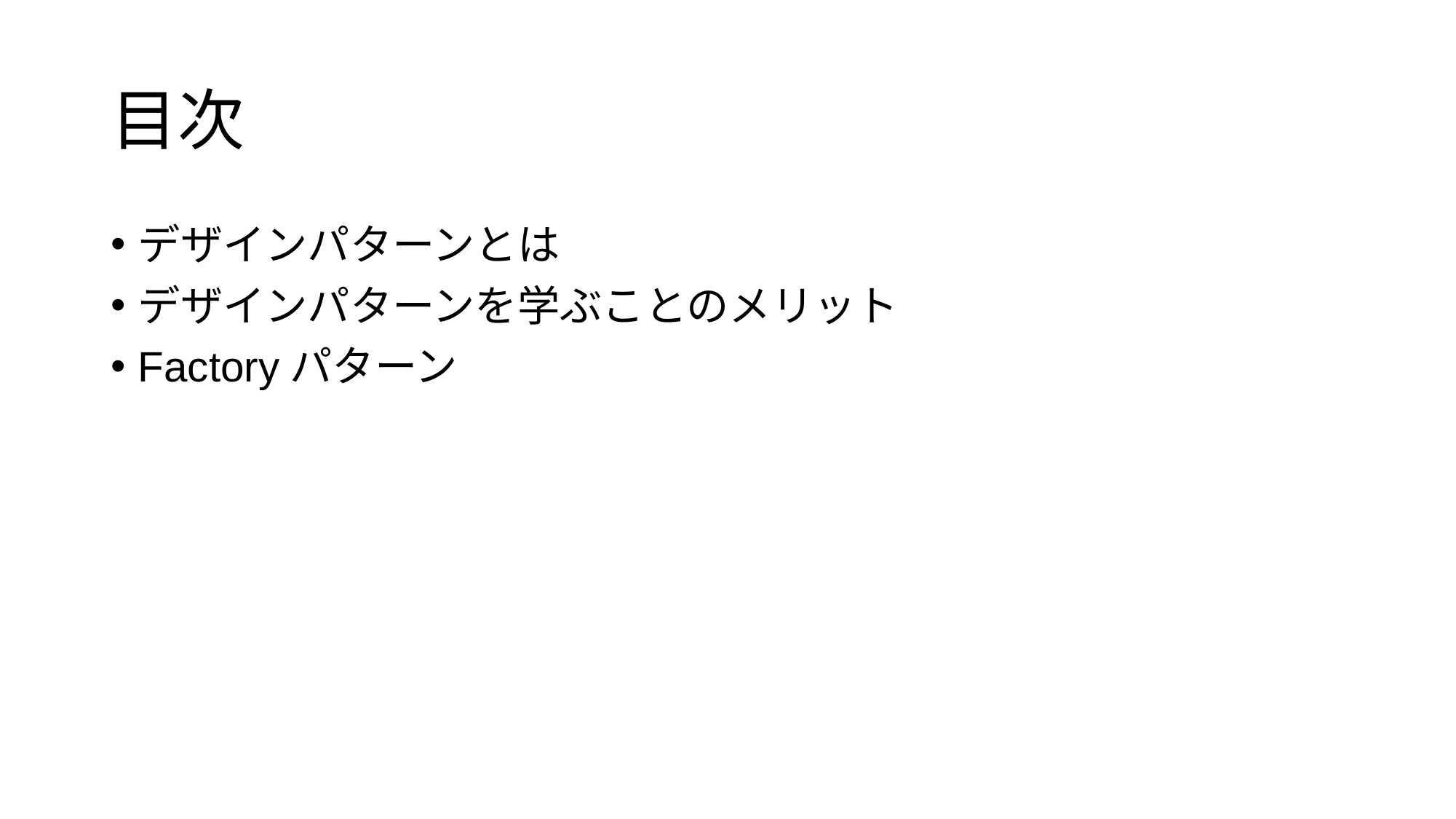

# 目次
デザインパターンとは
デザインパターンを学ぶことのメリット
Factoryパターン